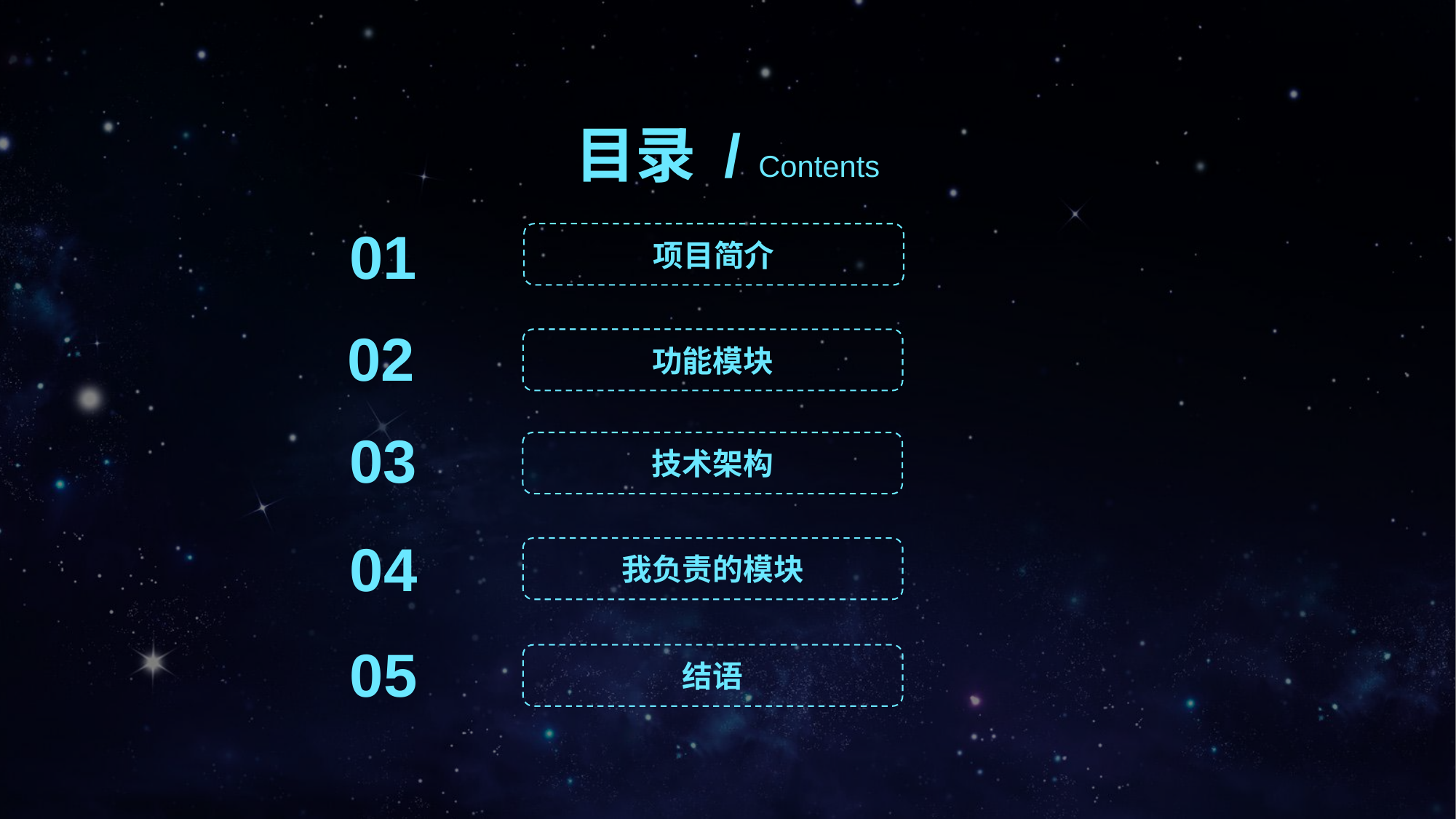

目录 / Contents
01
项目简介
02
功能模块
03
技术架构
04
我负责的模块
05
结语